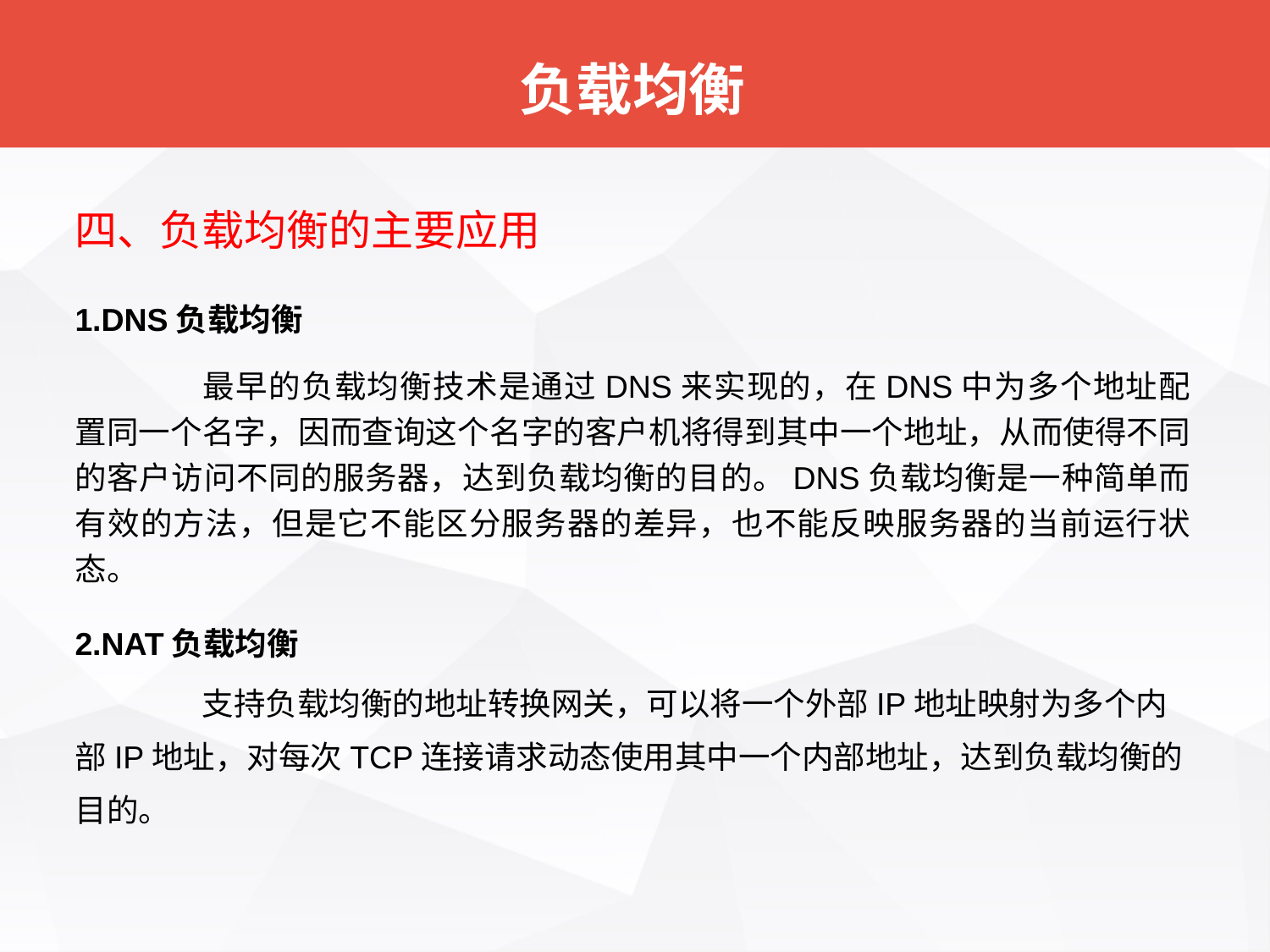

# 负载均衡
四、负载均衡的主要应用
1.DNS负载均衡
	最早的负载均衡技术是通过DNS来实现的，在DNS中为多个地址配置同一个名字，因而查询这个名字的客户机将得到其中一个地址，从而使得不同的客户访问不同的服务器，达到负载均衡的目的。DNS负载均衡是一种简单而有效的方法，但是它不能区分服务器的差异，也不能反映服务器的当前运行状态。
2.NAT负载均衡
	支持负载均衡的地址转换网关，可以将一个外部IP地址映射为多个内部IP地址，对每次TCP连接请求动态使用其中一个内部地址，达到负载均衡的目的。